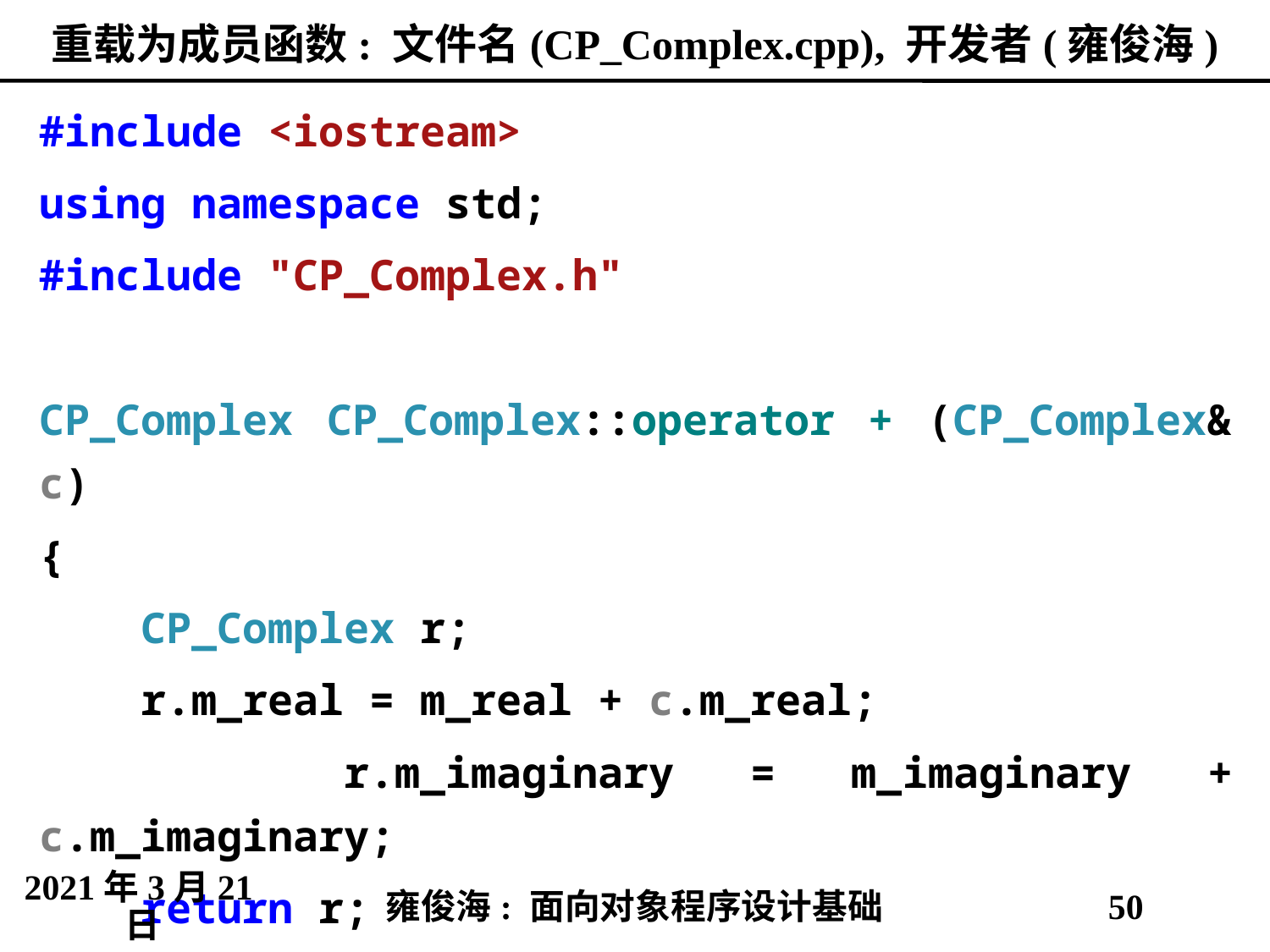

# 重载为成员函数: 文件名(CP_Complex.cpp), 开发者(雍俊海)

#include <iostream>
using namespace std;
#include "CP_Complex.h"

CP_Complex CP_Complex::operator + (CP_Complex& c)
{
    CP_Complex r;
    r.m_real = m_real + c.m_real;
    r.m_imaginary = m_imaginary + c.m_imaginary;
    return r;
} // 运算符重载函数“operator +”结束
2021年3月21日
雍俊海: 面向对象程序设计基础
50